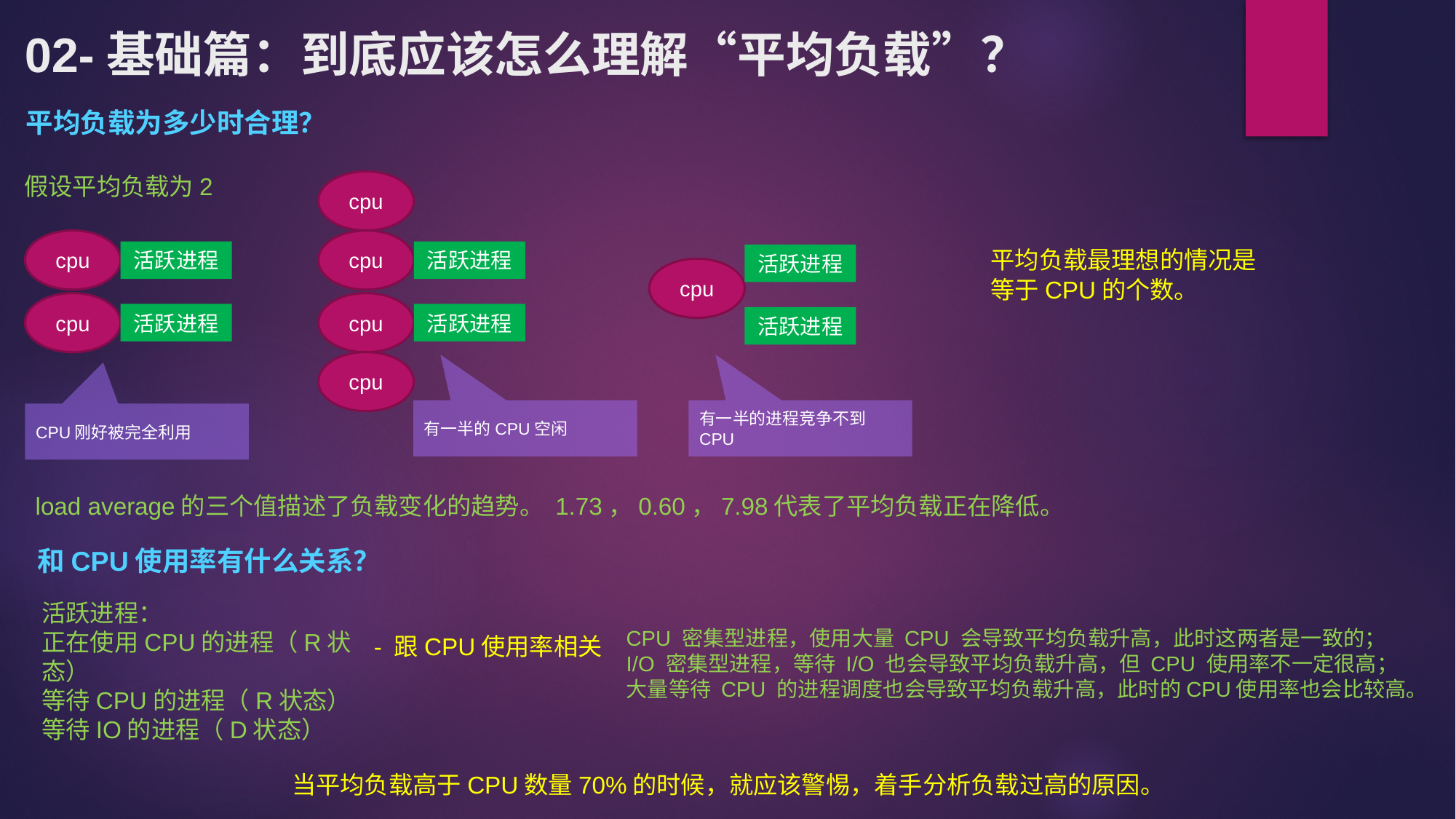

# 02-基础篇：到底应该怎么理解“平均负载”？
平均负载为多少时合理？
假设平均负载为2
cpu
cpu
cpu
平均负载最理想的情况是
等于CPU的个数。
活跃进程
活跃进程
活跃进程
cpu
cpu
cpu
活跃进程
活跃进程
活跃进程
cpu
有一半的进程竞争不到CPU
有一半的CPU空闲
CPU刚好被完全利用
load average的三个值描述了负载变化的趋势。 1.73，0.60，7.98代表了平均负载正在降低。
和CPU使用率有什么关系？
活跃进程：
正在使用CPU的进程（R状态）
等待CPU的进程（R状态）
等待IO的进程（D状态）
CPU 密集型进程，使用大量 CPU 会导致平均负载升高，此时这两者是一致的；
I/O 密集型进程，等待 I/O 也会导致平均负载升高，但 CPU 使用率不一定很高；
大量等待 CPU 的进程调度也会导致平均负载升高，此时的CPU使用率也会比较高。
- 跟CPU使用率相关
当平均负载高于CPU数量70%的时候，就应该警惕，着手分析负载过高的原因。